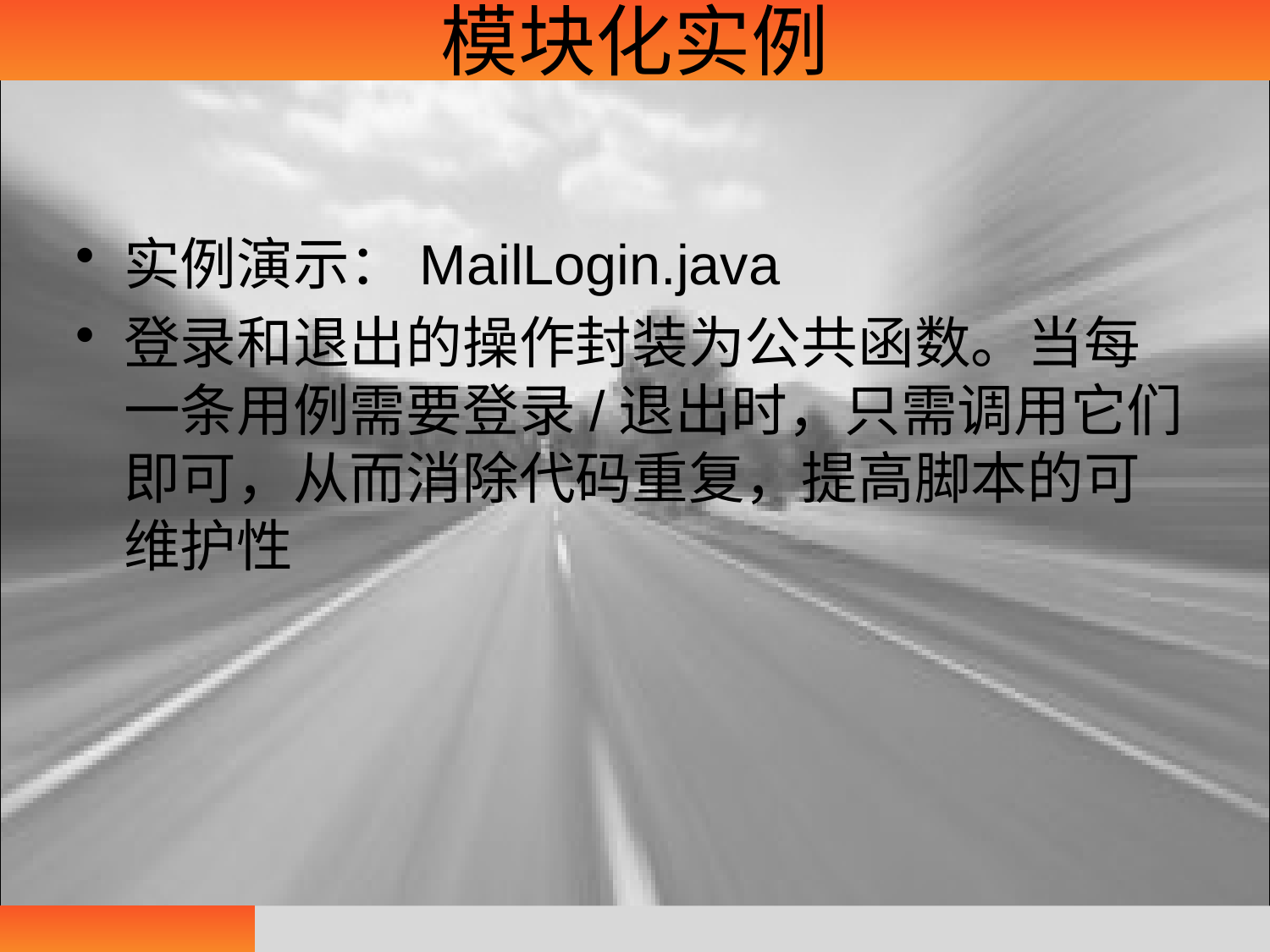

# 模块化实例
实例演示：MailLogin.java
登录和退出的操作封装为公共函数。当每一条用例需要登录/退出时，只需调用它们即可，从而消除代码重复，提高脚本的可维护性